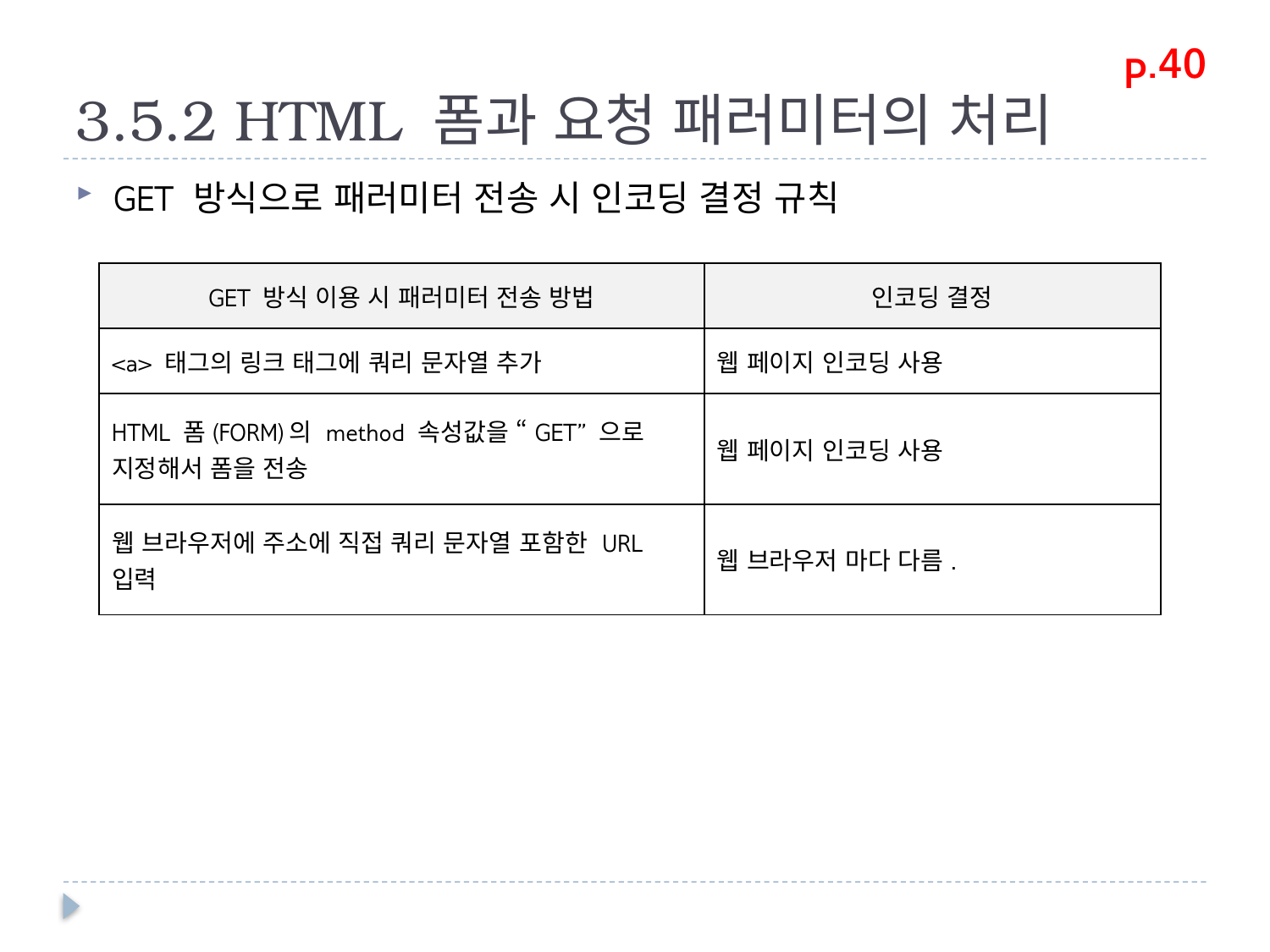

# 3.5.2 HTML 폼과 요청 패러미터의 처리
p.40
GET 방식으로 패러미터 전송 시 인코딩 결정 규칙

| GET 방식 이용 시 패러미터 전송 방법 | 인코딩 결정 |
| --- | --- |
| <a> 태그의 링크 태그에 쿼리 문자열 추가 | 웹 페이지 인코딩 사용 |
| HTML 폼(FORM)의 method 속성값을 “GET” 으로 지정해서 폼을 전송 | 웹 페이지 인코딩 사용 |
| 웹 브라우저에 주소에 직접 쿼리 문자열 포함한 URL 입력 | 웹 브라우저 마다 다름. |